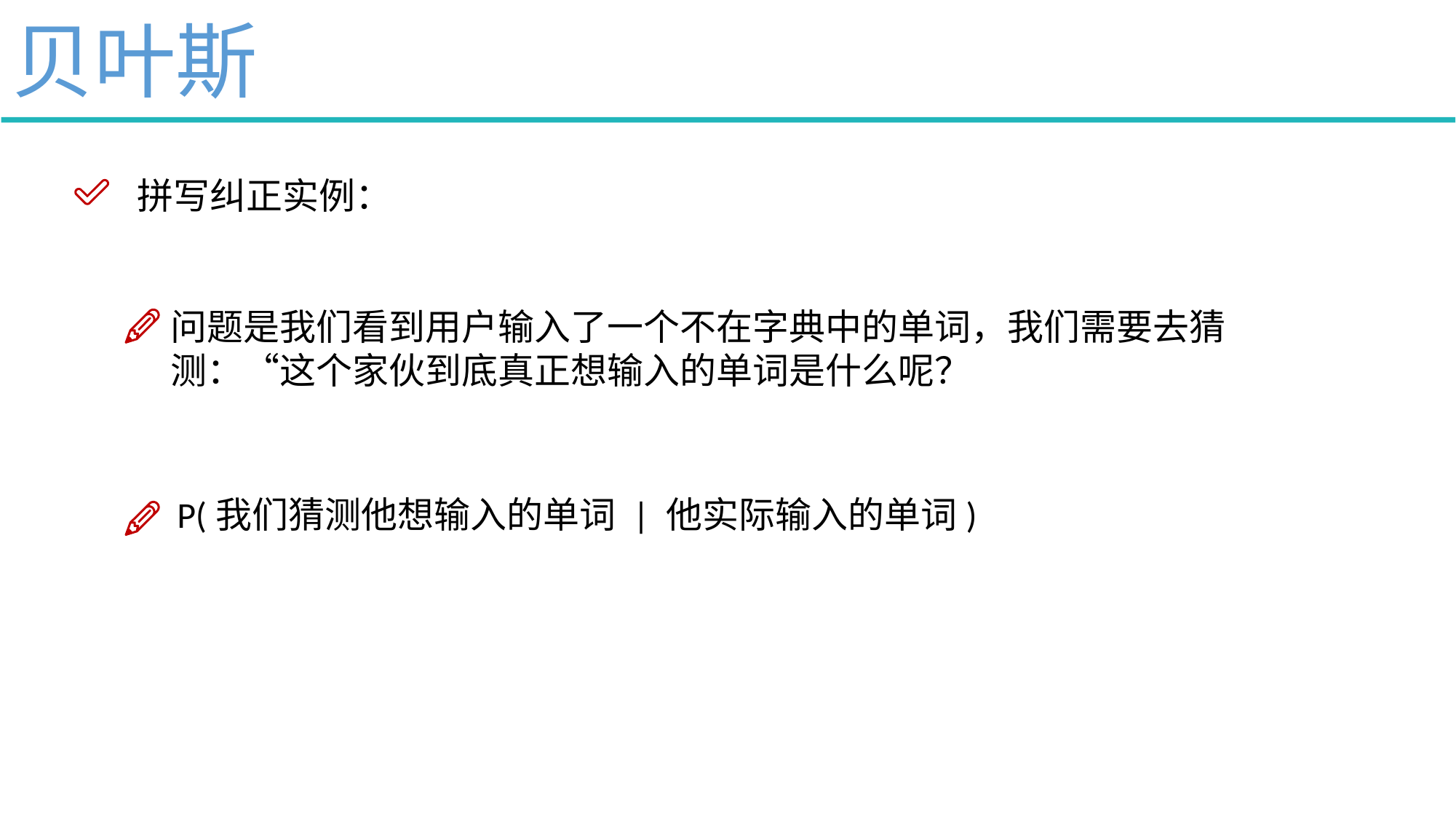

贝叶斯
拼写纠正实例：

问题是我们看到用户输入了一个不在字典中的单词，我们需要去猜测：“这个家伙到底真正想输入的单词是什么呢？

P(我们猜测他想输入的单词 | 他实际输入的单词)